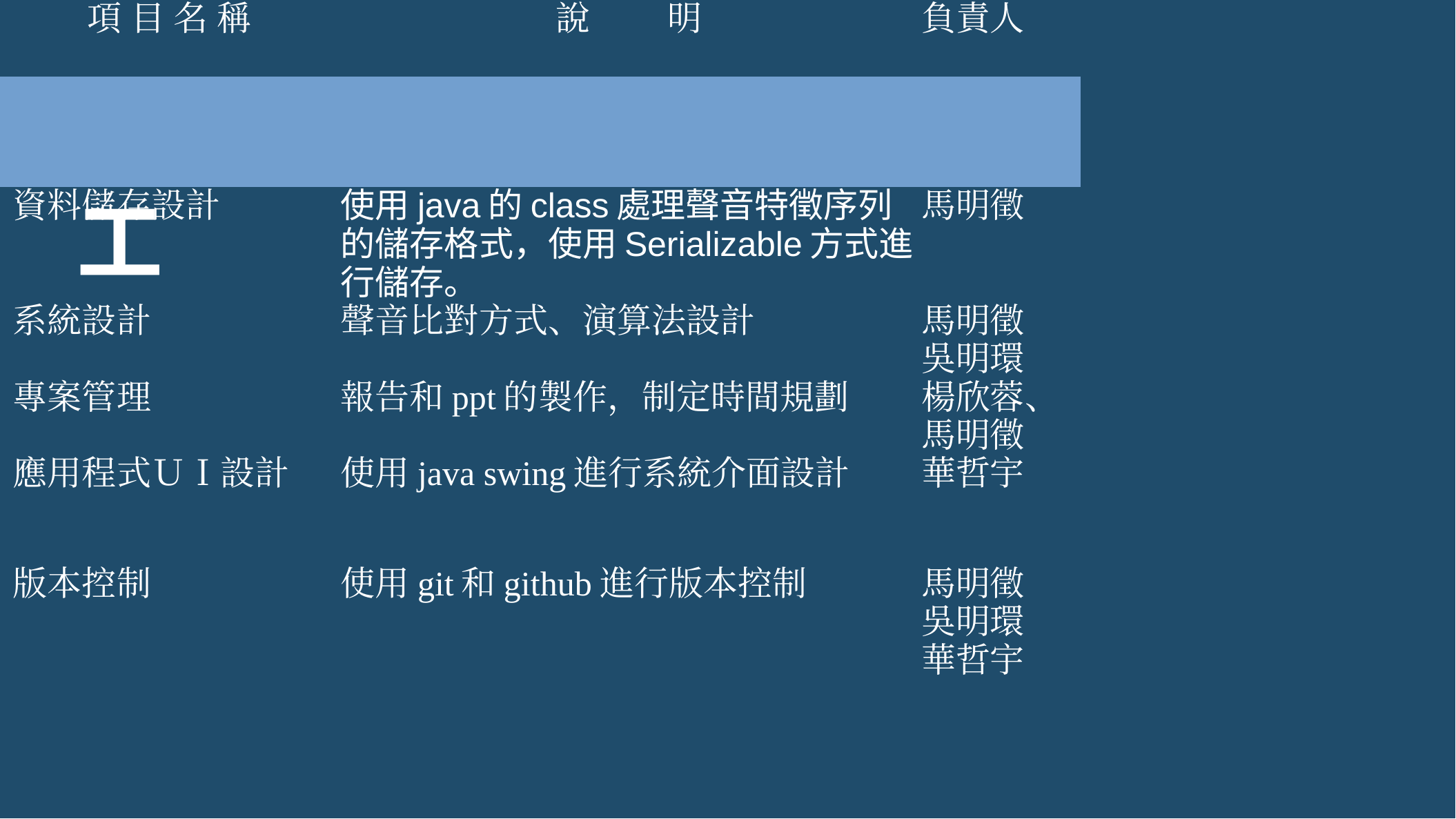

分
工
| 項 目 名 稱 | 說 明 | 負責人 |
| --- | --- | --- |
|  |  |  |
| 資料儲存設計 | 使用java的class處理聲音特徵序列的儲存格式，使用Serializable方式進行儲存。 | 馬明徵 |
| 系統設計 | 聲音比對方式、演算法設計 | 馬明徵 吳明環 |
| 專案管理 | 報告和ppt的製作，制定時間規劃 | 楊欣蓉、馬明徵 |
| 應用程式ＵＩ設計 | 使用java swing進行系統介面設計 | 華哲宇 |
| 版本控制 | 使用git和github進行版本控制 | 馬明徵 吳明環 華哲宇 |
| 通知系統和終端設備 | SMTP與本系統的銜接和樹莓派 | 華哲宇 |